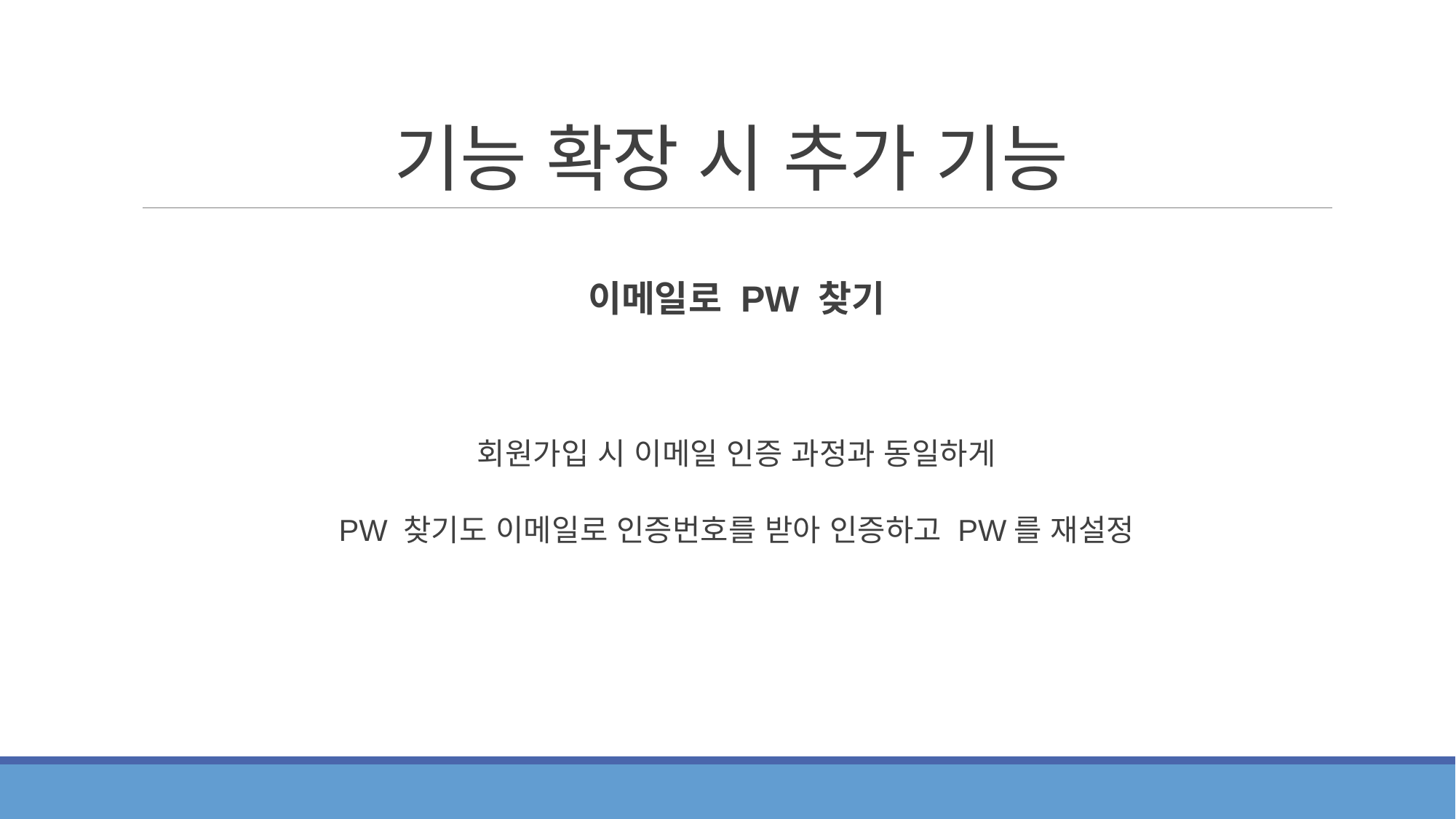

# 기능 확장 시 추가 기능
이메일로 PW 찾기

회원가입 시 이메일 인증 과정과 동일하게
PW 찾기도 이메일로 인증번호를 받아 인증하고 PW를 재설정